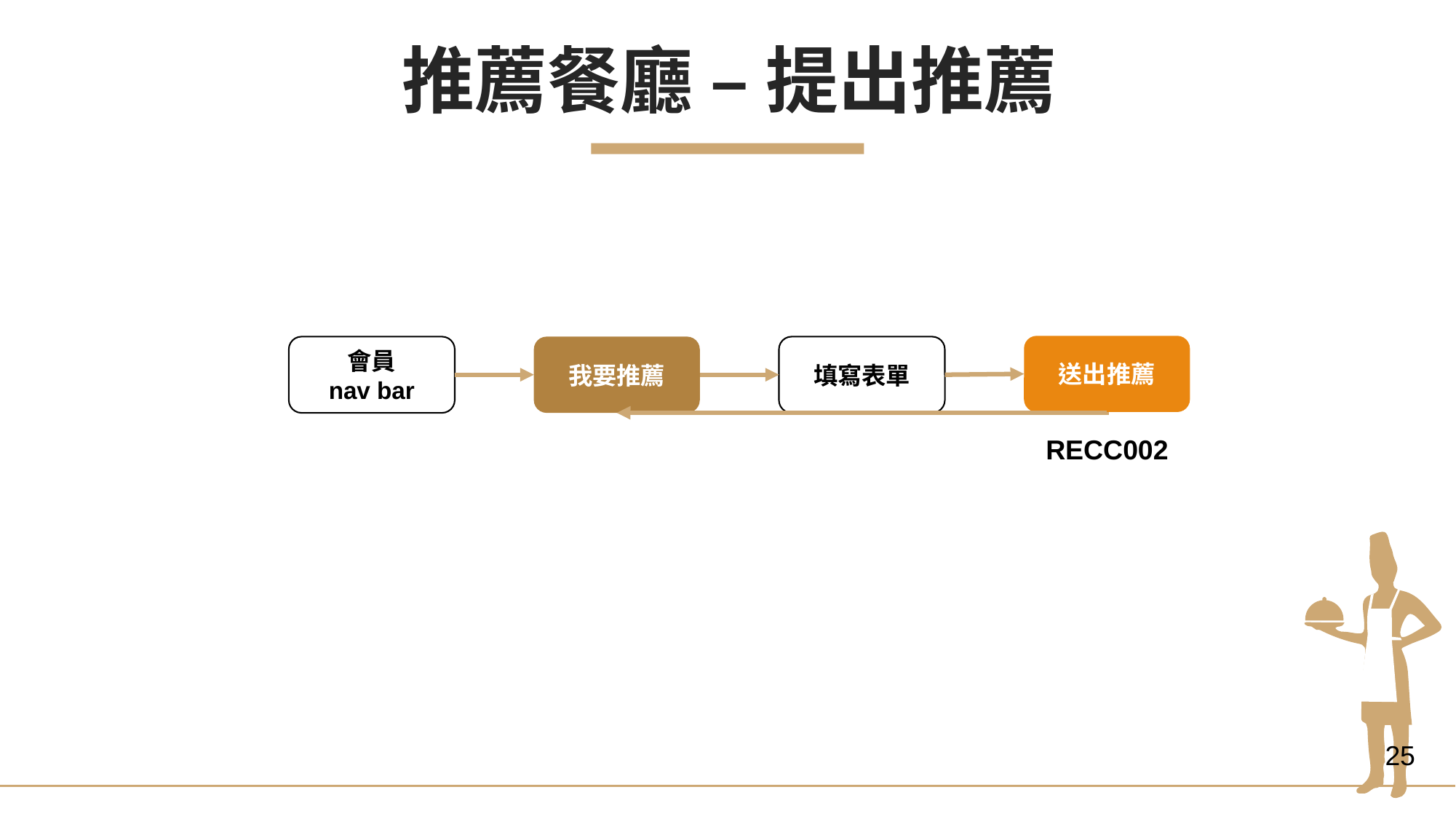

推薦餐廳 – 提出推薦
送出推薦
會員
nav bar
我要推薦
填寫表單
RECC002
25